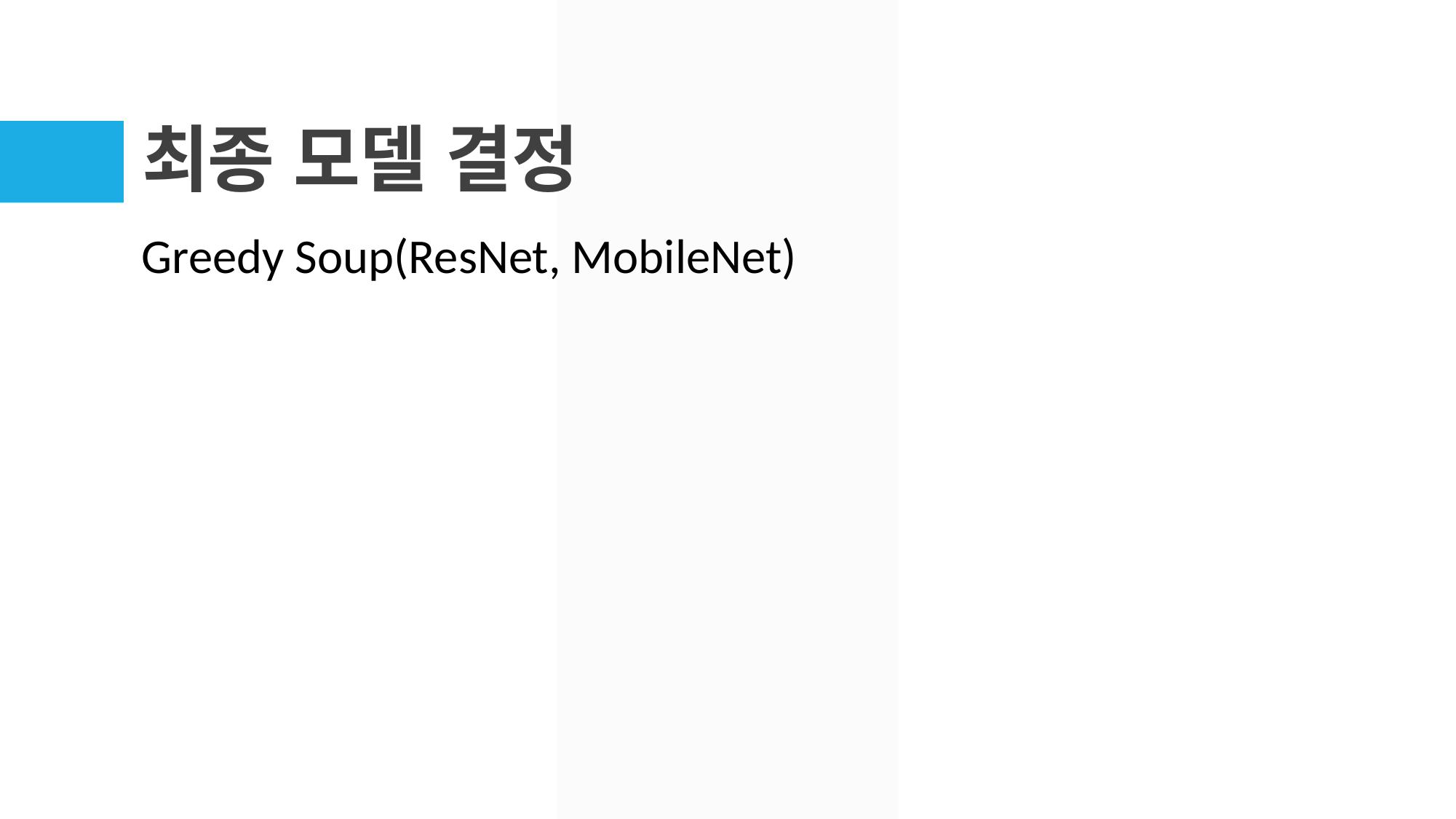

# 최종 모델 결정
Greedy Soup(ResNet, MobileNet)